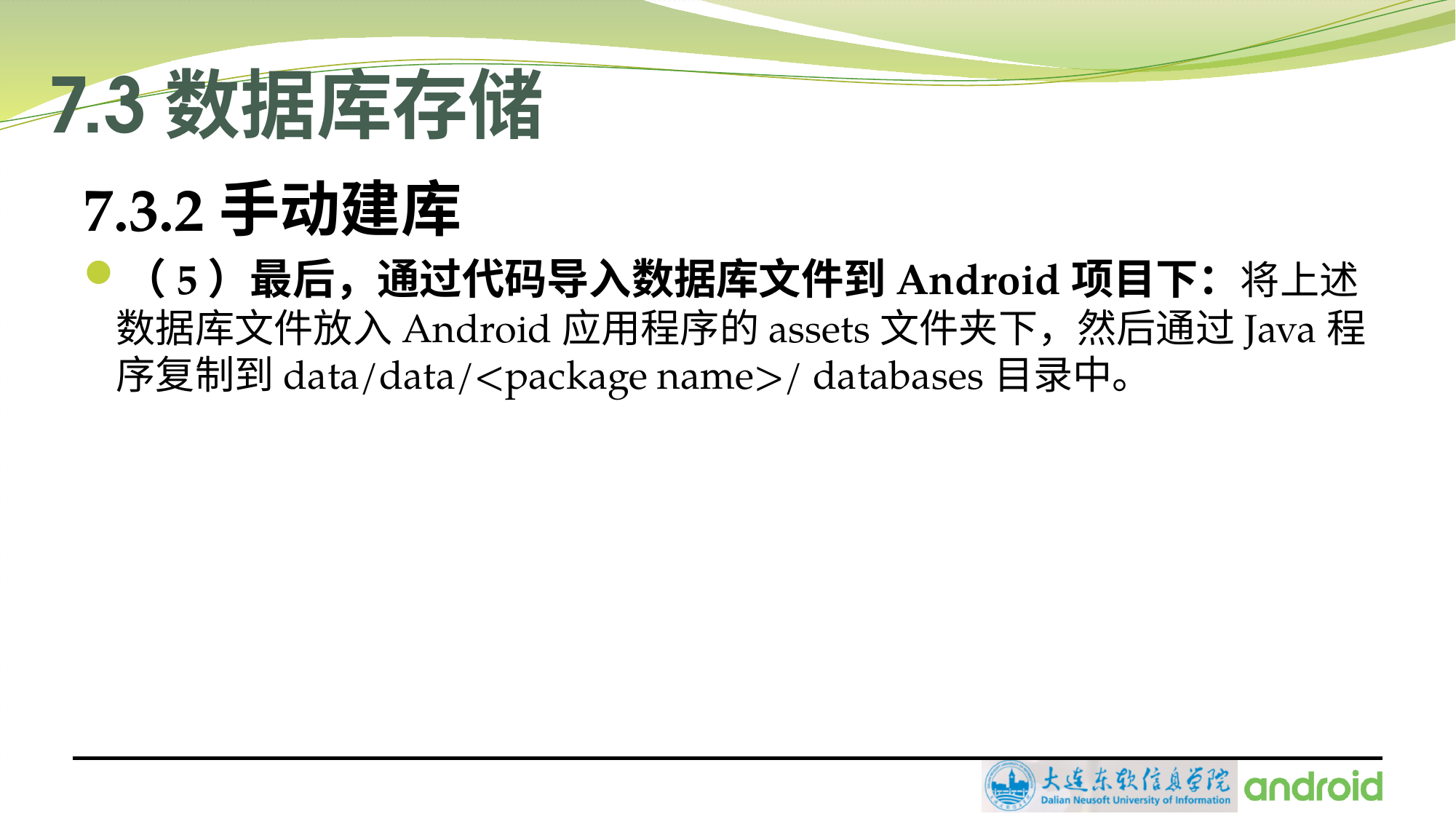

# 7.3数据库存储
7.3.2手动建库
（5）最后，通过代码导入数据库文件到Android项目下：将上述数据库文件放入Android应用程序的assets文件夹下，然后通过Java程序复制到data/data/<package name>/ databases目录中。